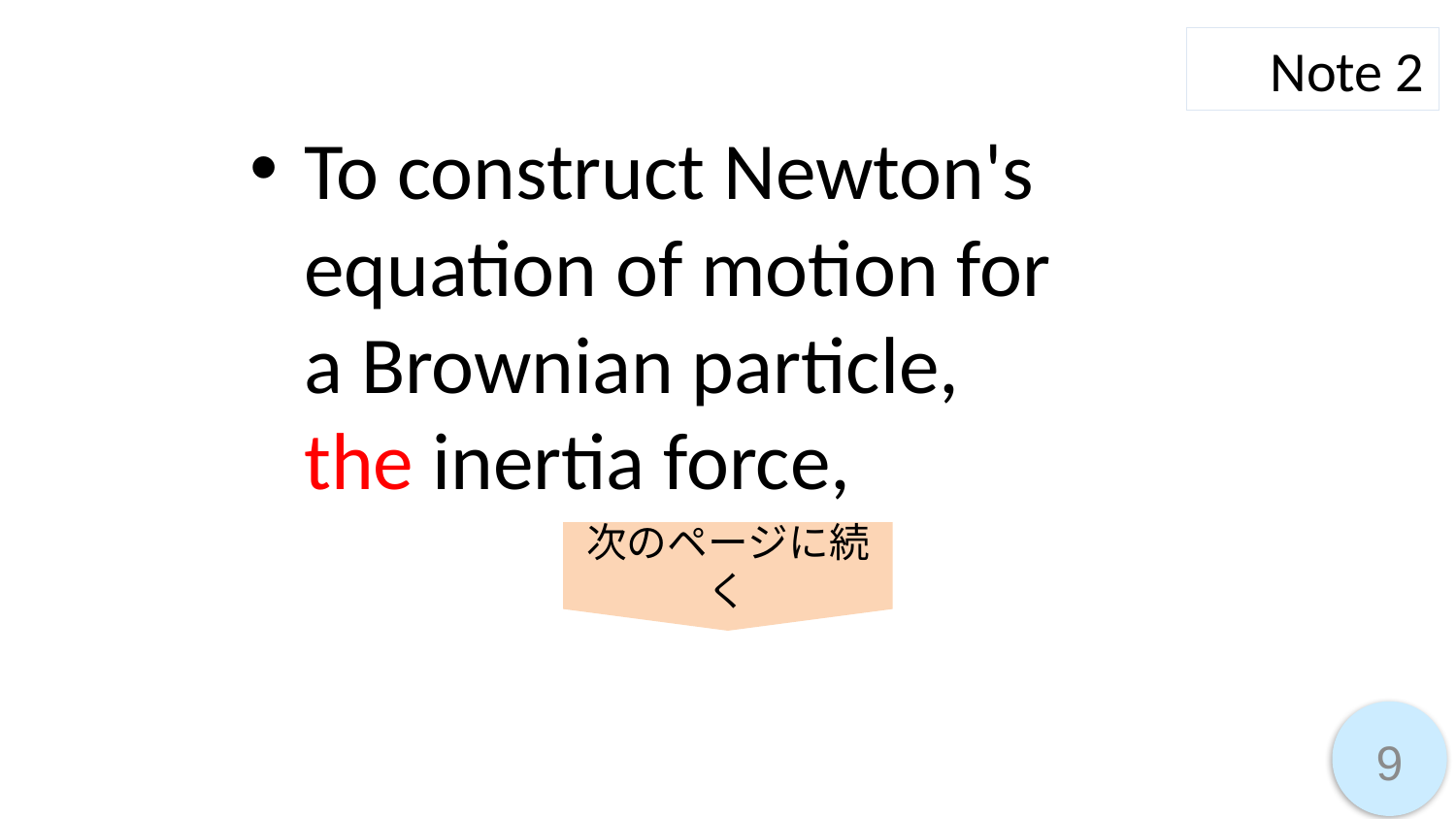

Note 2
To construct Newton's equation of motion for
a Brownian particle,
the inertia force,
次のページに続く
9